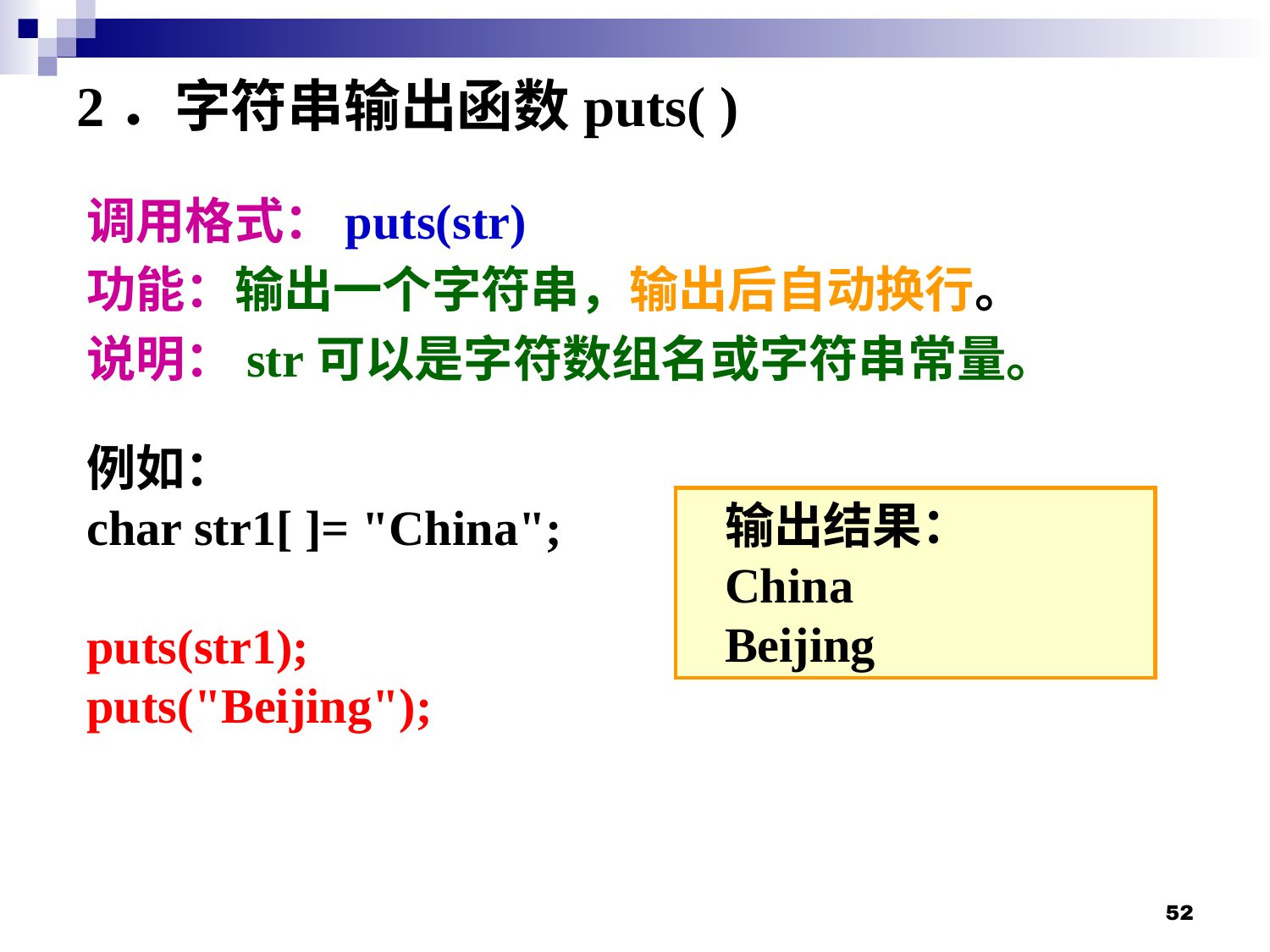

2．字符串输出函数puts( )
调用格式：puts(str)
功能：输出一个字符串，输出后自动换行。
说明：str可以是字符数组名或字符串常量。
例如：
char str1[ ]= "China";

puts(str1);
puts("Beijing");

输出结果：
China
Beijing
52